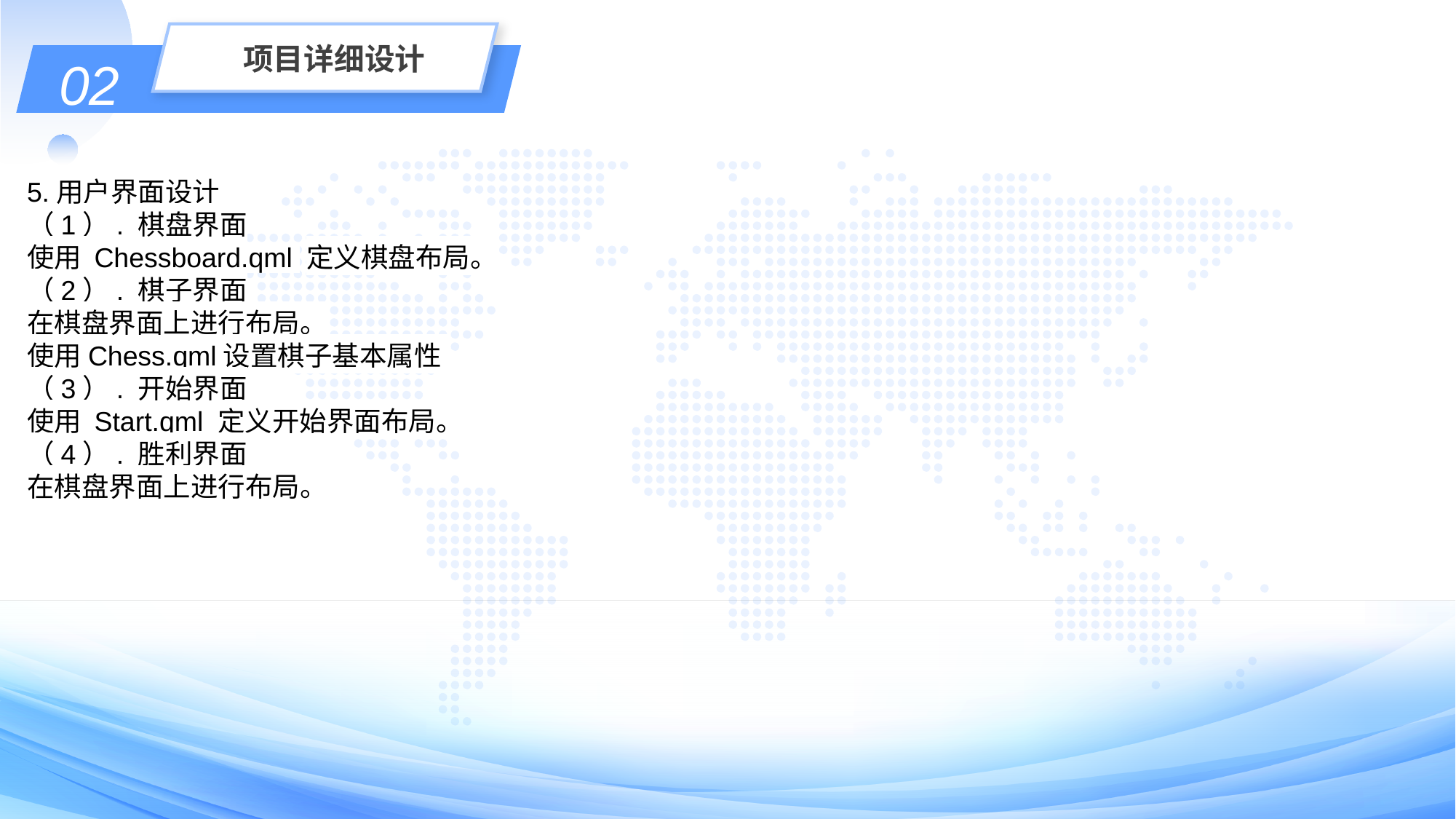

项目详细设计
02

5.用户界面设计
（1）. 棋盘界面
使用 Chessboard.qml 定义棋盘布局。
（2）. 棋子界面
在棋盘界面上进行布局。
使用Chess.qml设置棋子基本属性
（3）. 开始界面
使用 Start.qml 定义开始界面布局。
（4）. 胜利界面
在棋盘界面上进行布局。